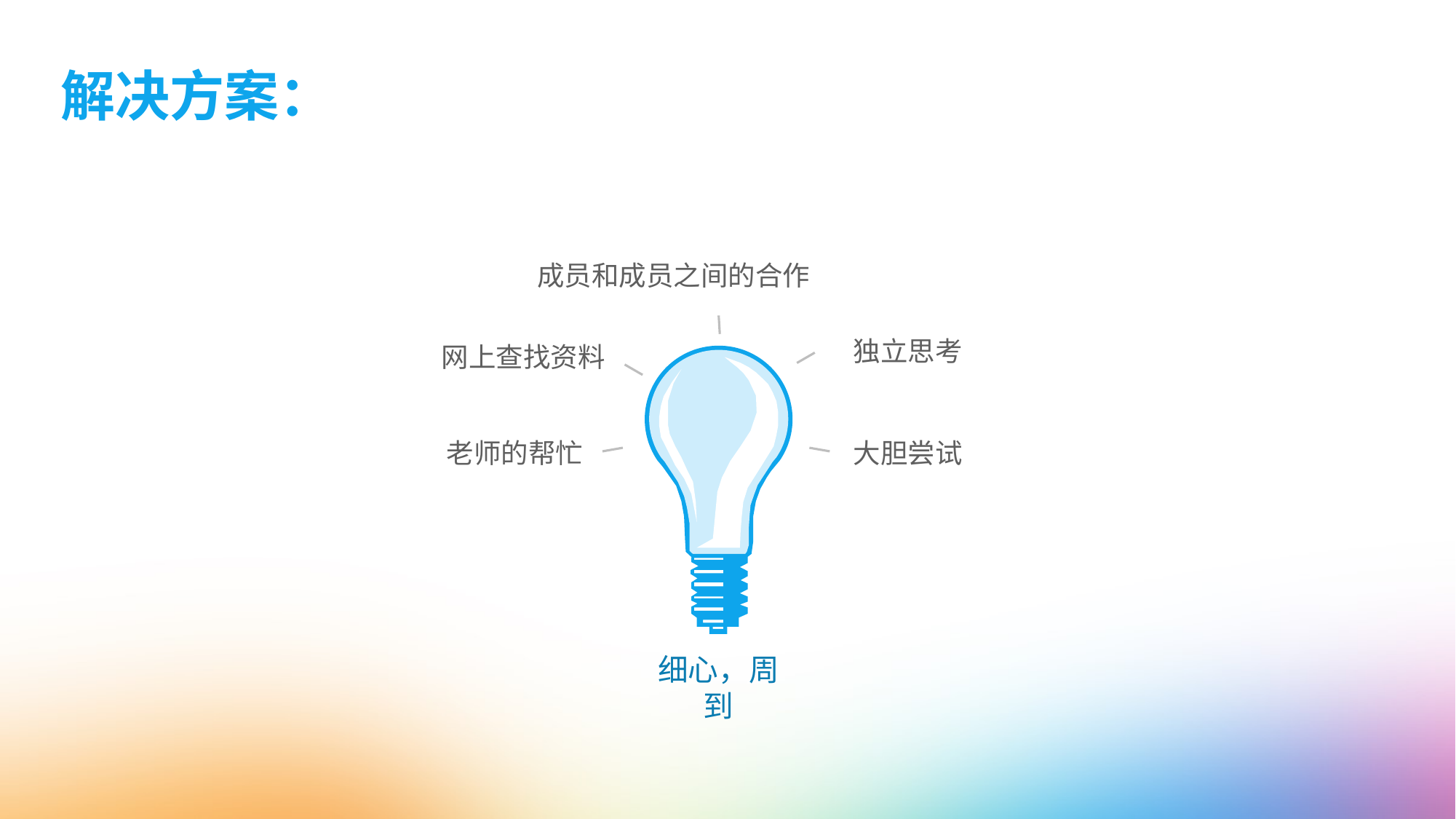

解决方案：
成员和成员之间的合作
独立思考
网上查找资料

老师的帮忙
大胆尝试

细心，周到